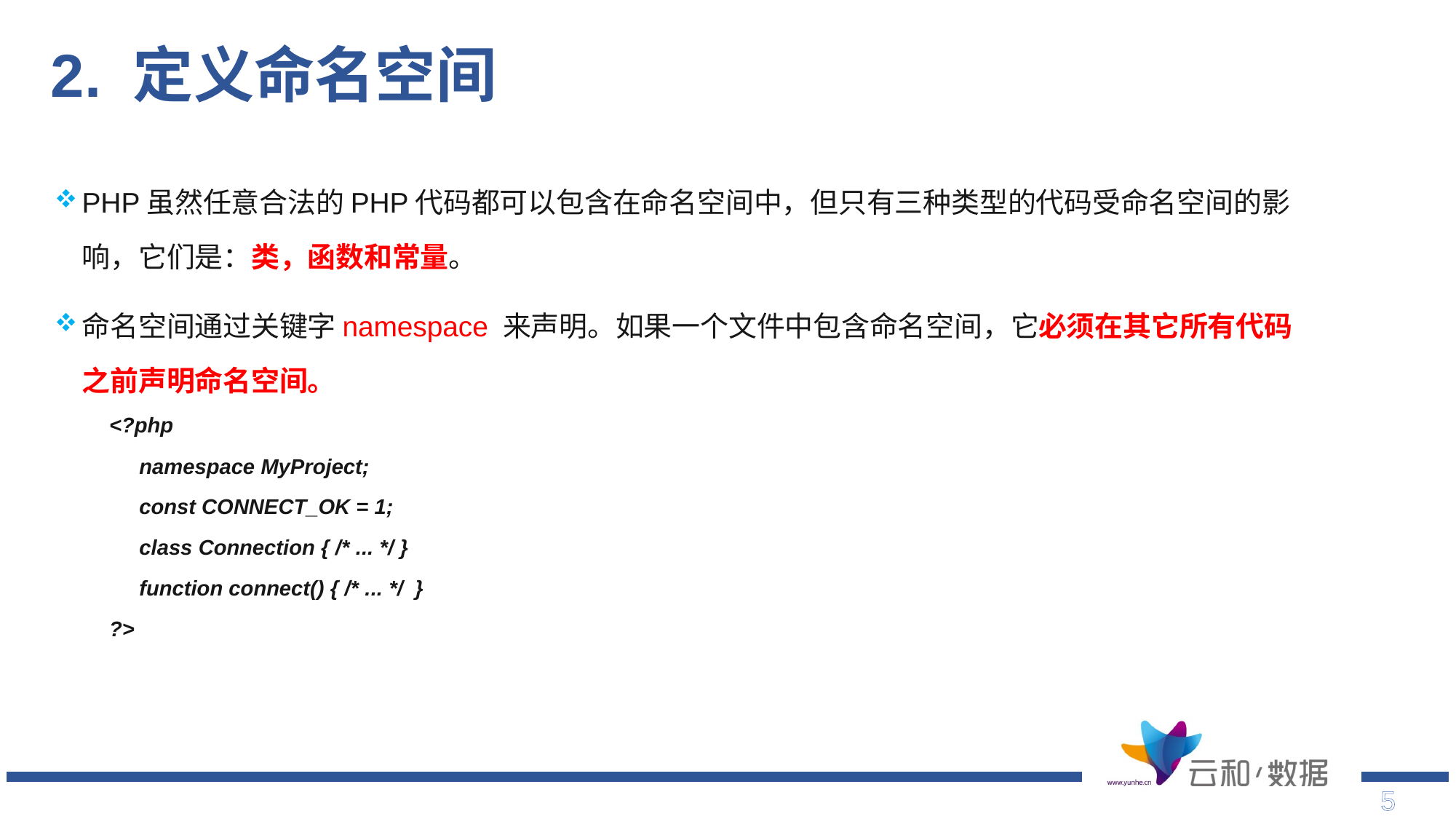

# 2. 定义命名空间
PHP虽然任意合法的PHP代码都可以包含在命名空间中，但只有三种类型的代码受命名空间的影响，它们是：类，函数和常量。
命名空间通过关键字namespace 来声明。如果一个文件中包含命名空间，它必须在其它所有代码之前声明命名空间。
<?php
     namespace MyProject;
     const CONNECT_OK = 1;
     class Connection { /* ... */ }
     function connect() { /* ... */  }
?>